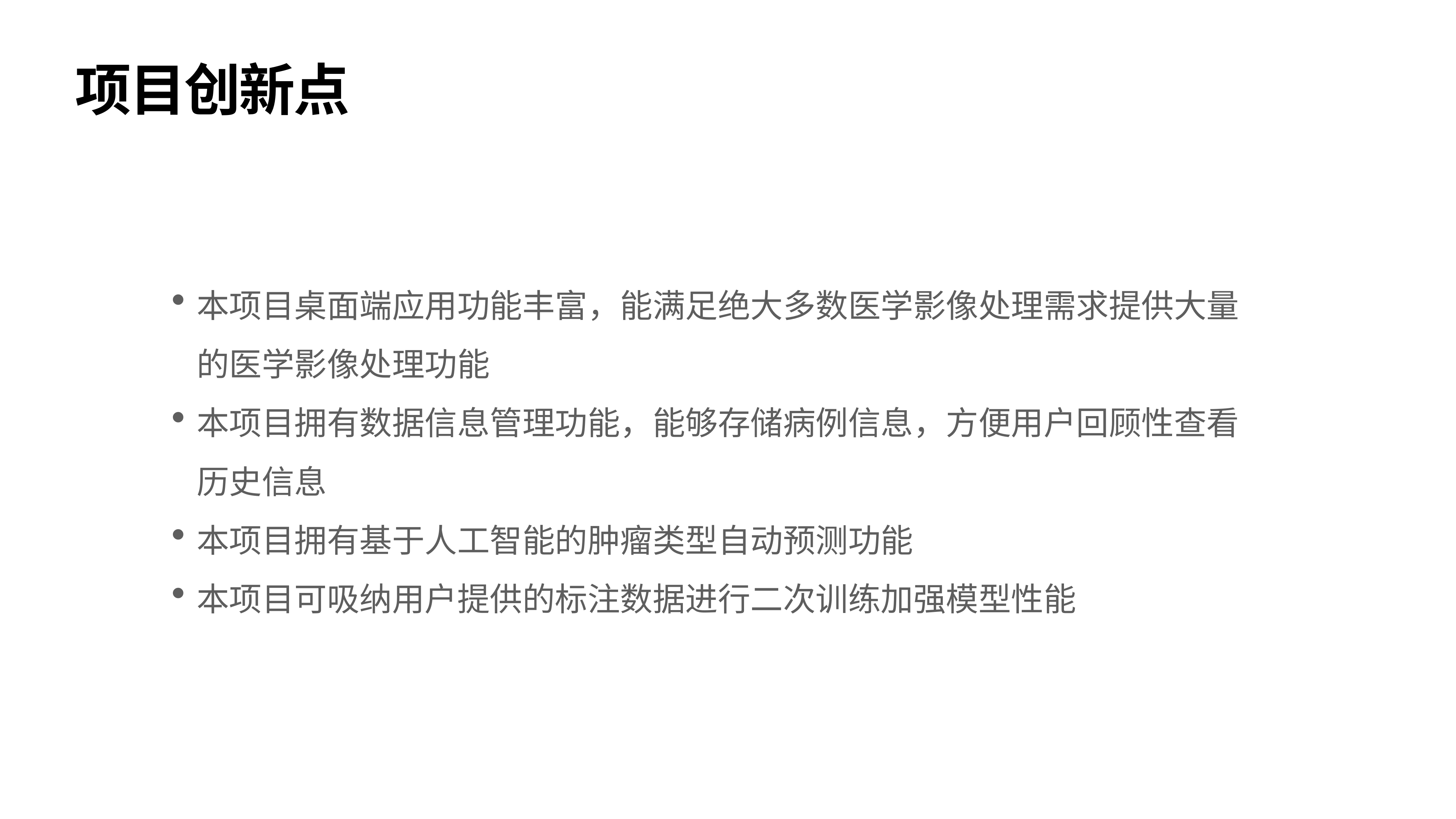

# 项目创新点
本项目桌面端应用功能丰富，能满足绝大多数医学影像处理需求提供大量的医学影像处理功能
本项目拥有数据信息管理功能，能够存储病例信息，方便用户回顾性查看历史信息
本项目拥有基于人工智能的肿瘤类型自动预测功能
本项目可吸纳用户提供的标注数据进行二次训练加强模型性能